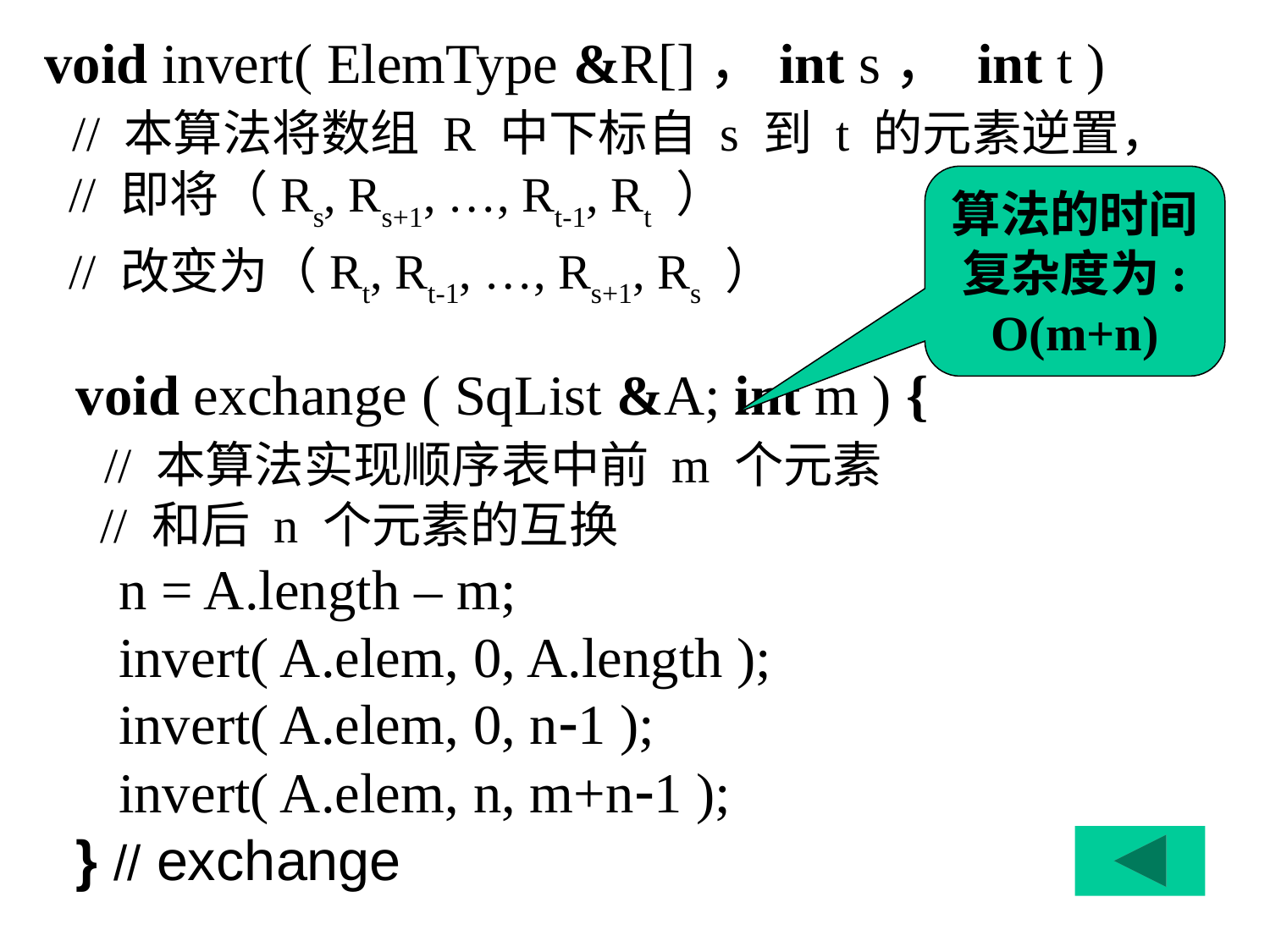

void invert( ElemType &R[]，int s， int t )
  // 本算法将数组 R 中下标自 s 到 t 的元素逆置，
  // 即将（Rs, Rs+1, …, Rt-1, Rt ）
  // 改变为（Rt, Rt-1, …, Rs+1, Rs ）
算法的时间复杂度为: O(m+n)
void exchange ( SqList &A; int m ) {
  // 本算法实现顺序表中前 m 个元素
  // 和后 n 个元素的互换
   n = A.length – m;
   invert( A.elem, 0, A.length );
   invert( A.elem, 0, n−1 );
   invert( A.elem, n, m+n−1 );
} // exchange